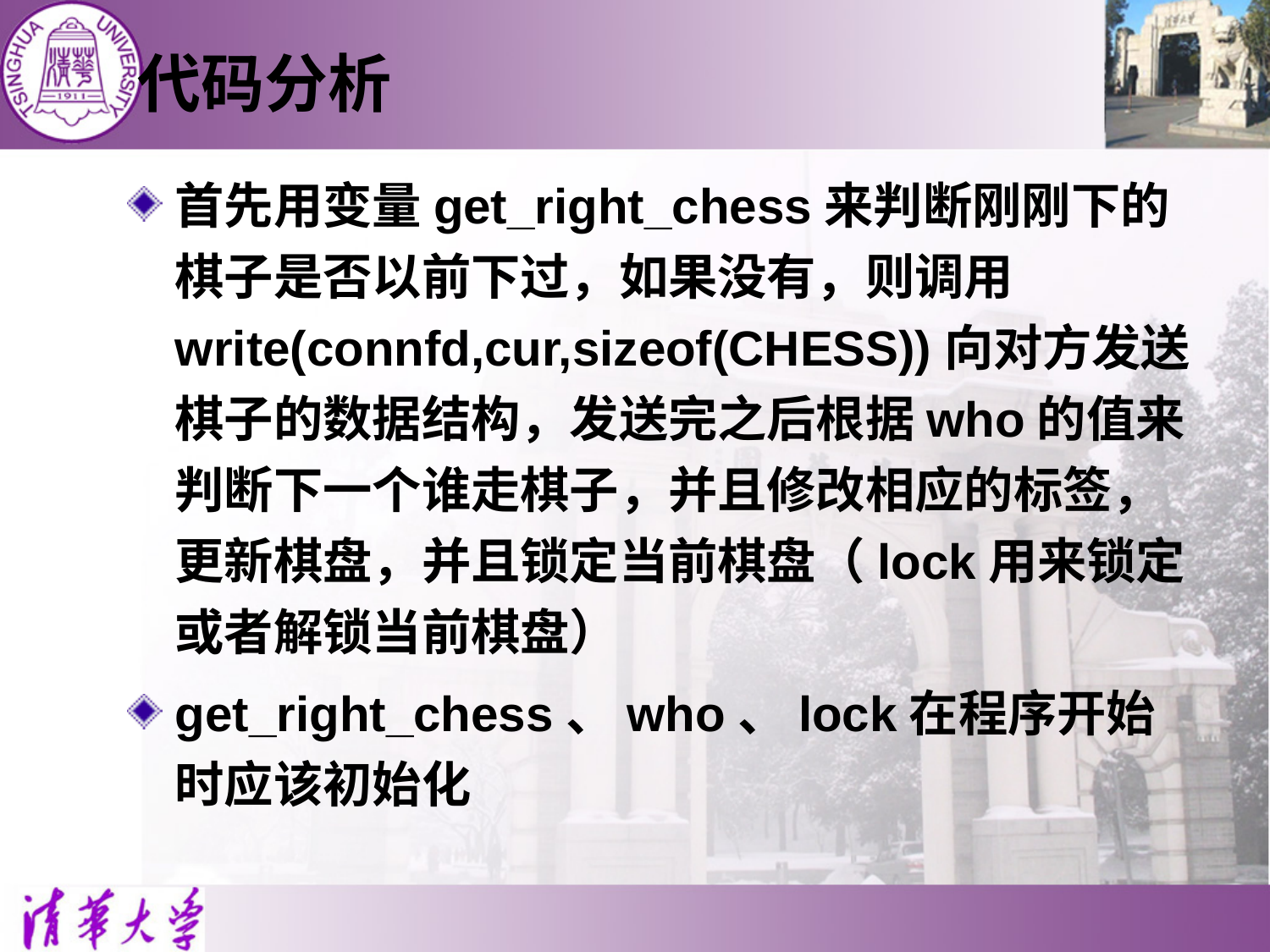

# 代码分析
首先用变量get_right_chess来判断刚刚下的棋子是否以前下过，如果没有，则调用write(connfd,cur,sizeof(CHESS))向对方发送棋子的数据结构，发送完之后根据who的值来判断下一个谁走棋子，并且修改相应的标签，更新棋盘，并且锁定当前棋盘（lock用来锁定或者解锁当前棋盘）
get_right_chess、who、lock在程序开始时应该初始化